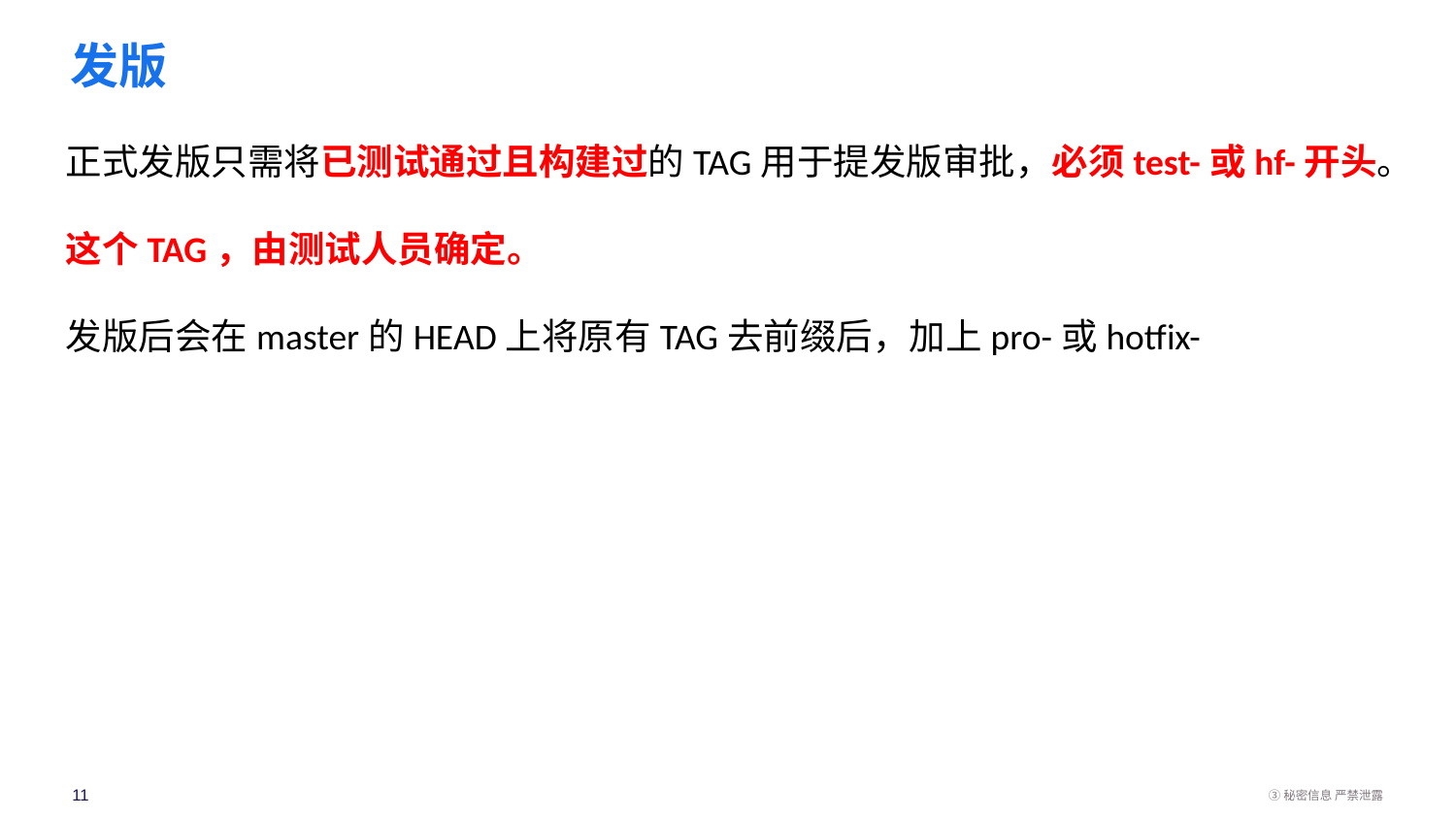

# 发版
正式发版只需将已测试通过且构建过的TAG用于提发版审批，必须test-或hf-开头。

这个TAG，由测试人员确定。

发版后会在master的HEAD上将原有TAG去前缀后，加上pro-或hotfix-